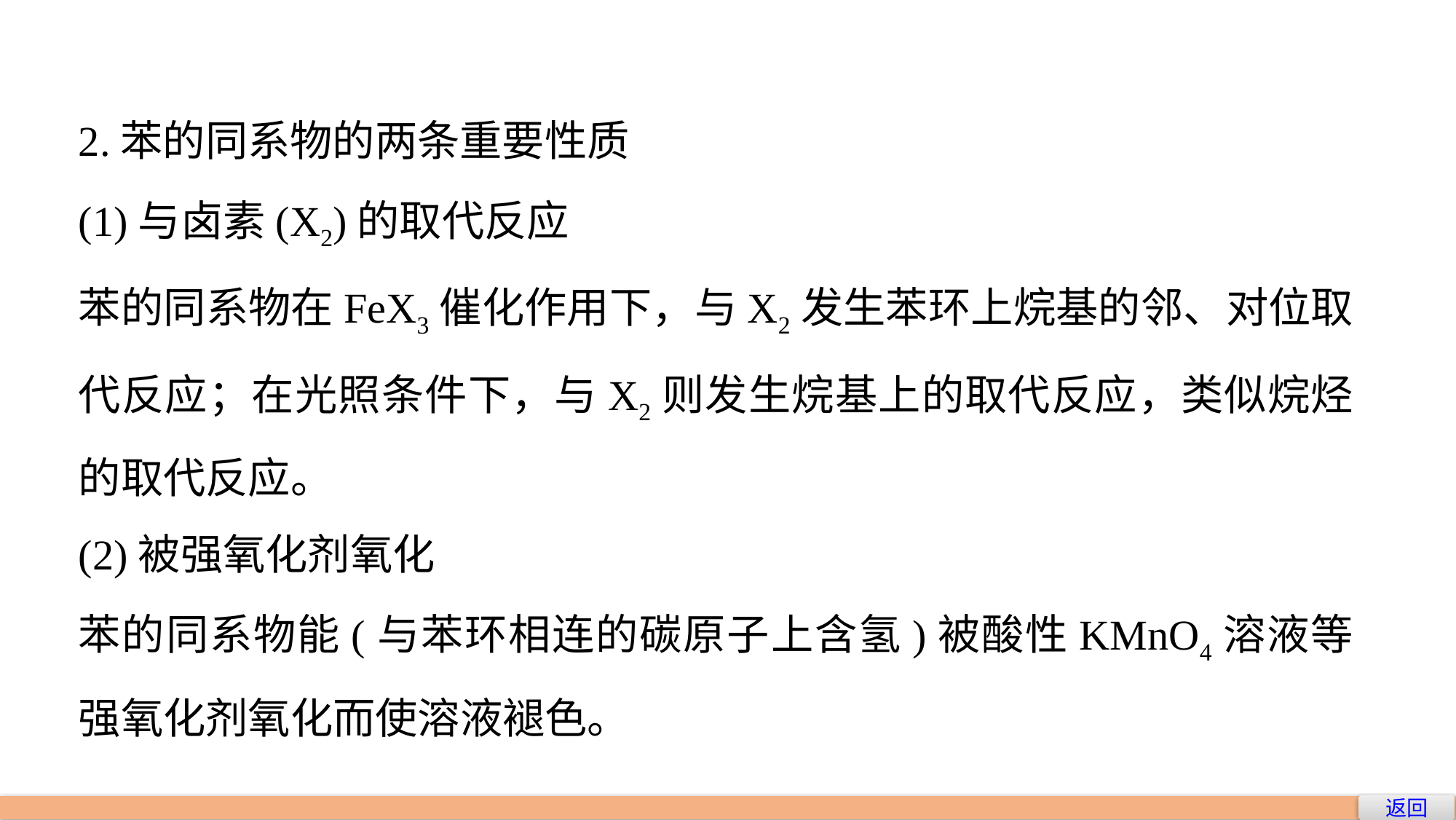

2.苯的同系物的两条重要性质
(1)与卤素(X2)的取代反应
苯的同系物在FeX3催化作用下，与X2发生苯环上烷基的邻、对位取代反应；在光照条件下，与X2则发生烷基上的取代反应，类似烷烃的取代反应。
(2)被强氧化剂氧化
苯的同系物能(与苯环相连的碳原子上含氢)被酸性KMnO4溶液等强氧化剂氧化而使溶液褪色。

返回